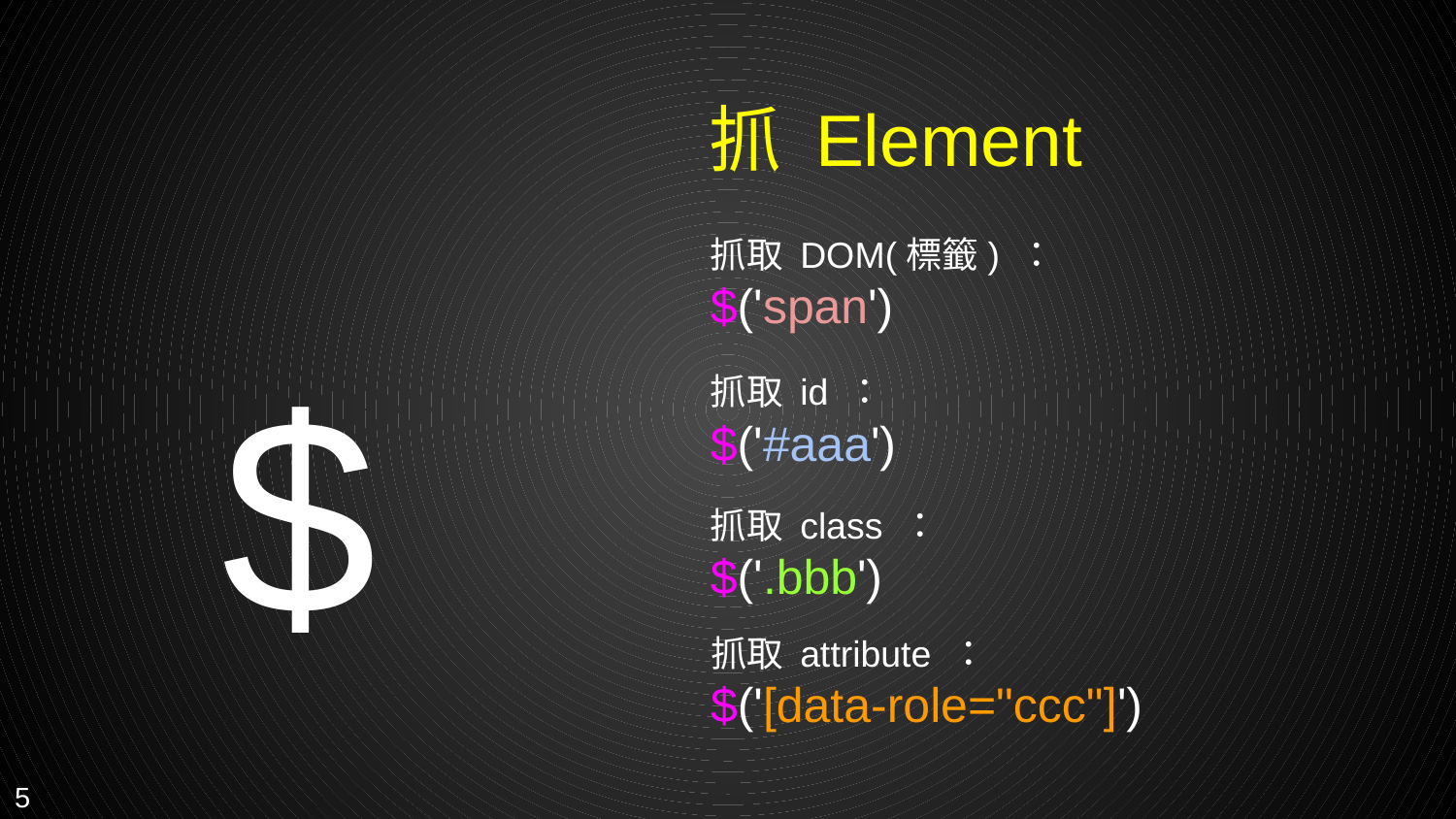

抓 Element
抓取 DOM(標籤) ：
$('span')
$
抓取 id ：
$('#aaa')
抓取 class ：
$('.bbb')
抓取 attribute ：
$('[data-role="ccc"]')
5